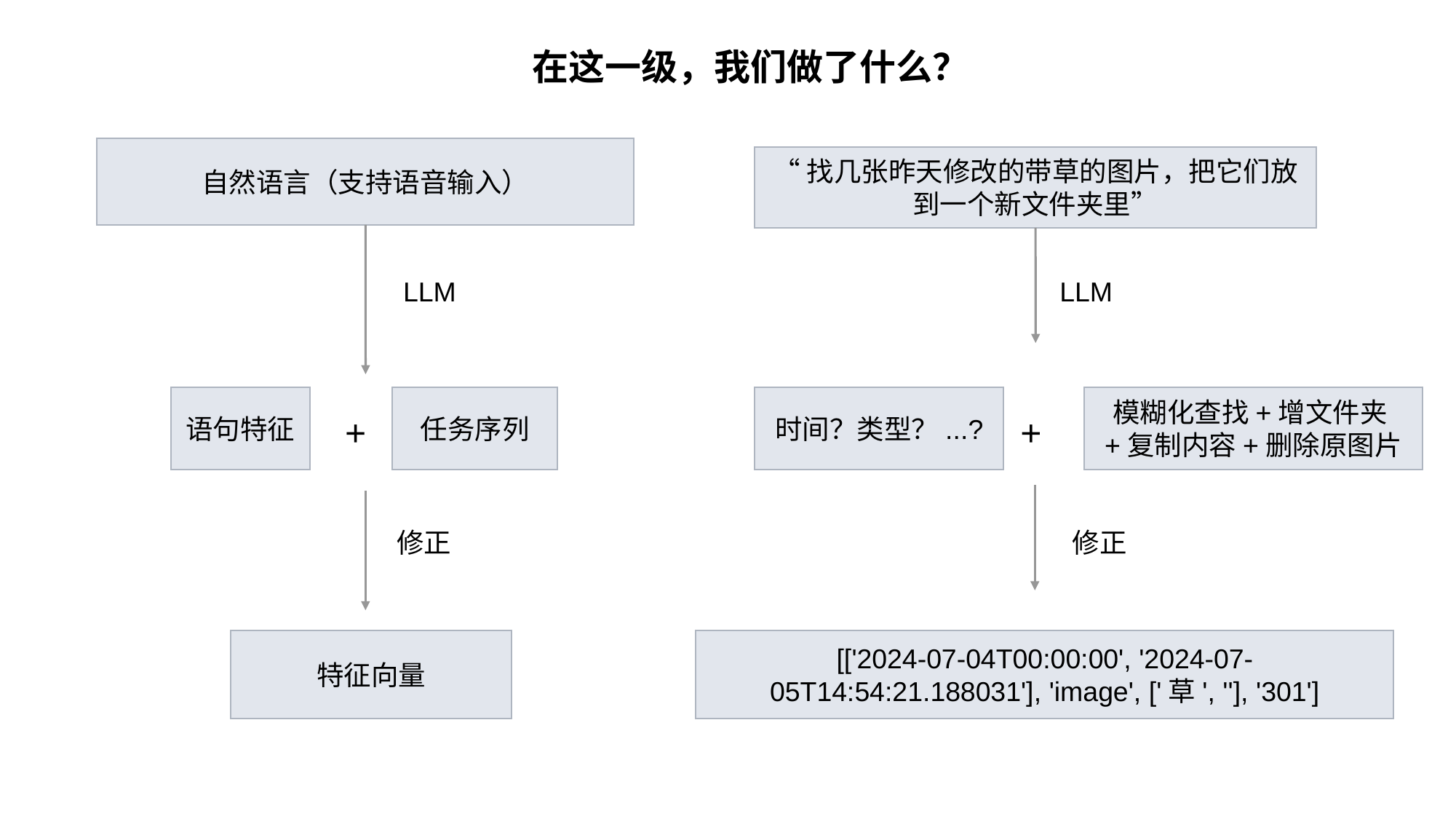

在这一级，我们做了什么？
自然语言（支持语音输入）
“找几张昨天修改的带草的图片，把它们放到一个新文件夹里”
LLM
LLM
语句特征
任务序列
时间？类型？...?
模糊化查找+增文件夹+复制内容+删除原图片
+
+
修正
修正
特征向量
[['2024-07-04T00:00:00', '2024-07-05T14:54:21.188031'], 'image', ['草', ''], '301']
8